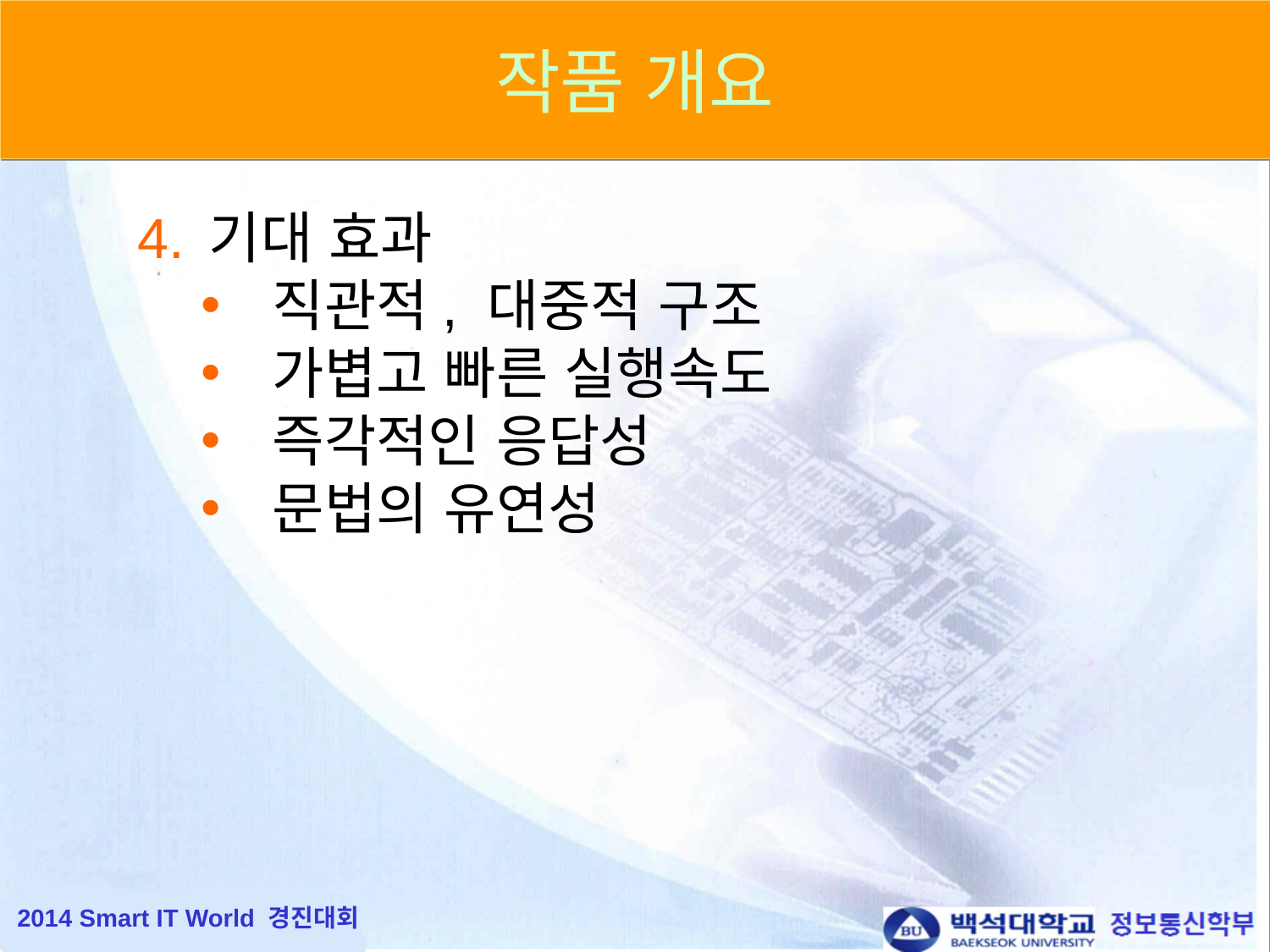

작품 개요
기대 효과
직관적, 대중적 구조
가볍고 빠른 실행속도
즉각적인 응답성
문법의 유연성
2014 Smart IT World 경진대회